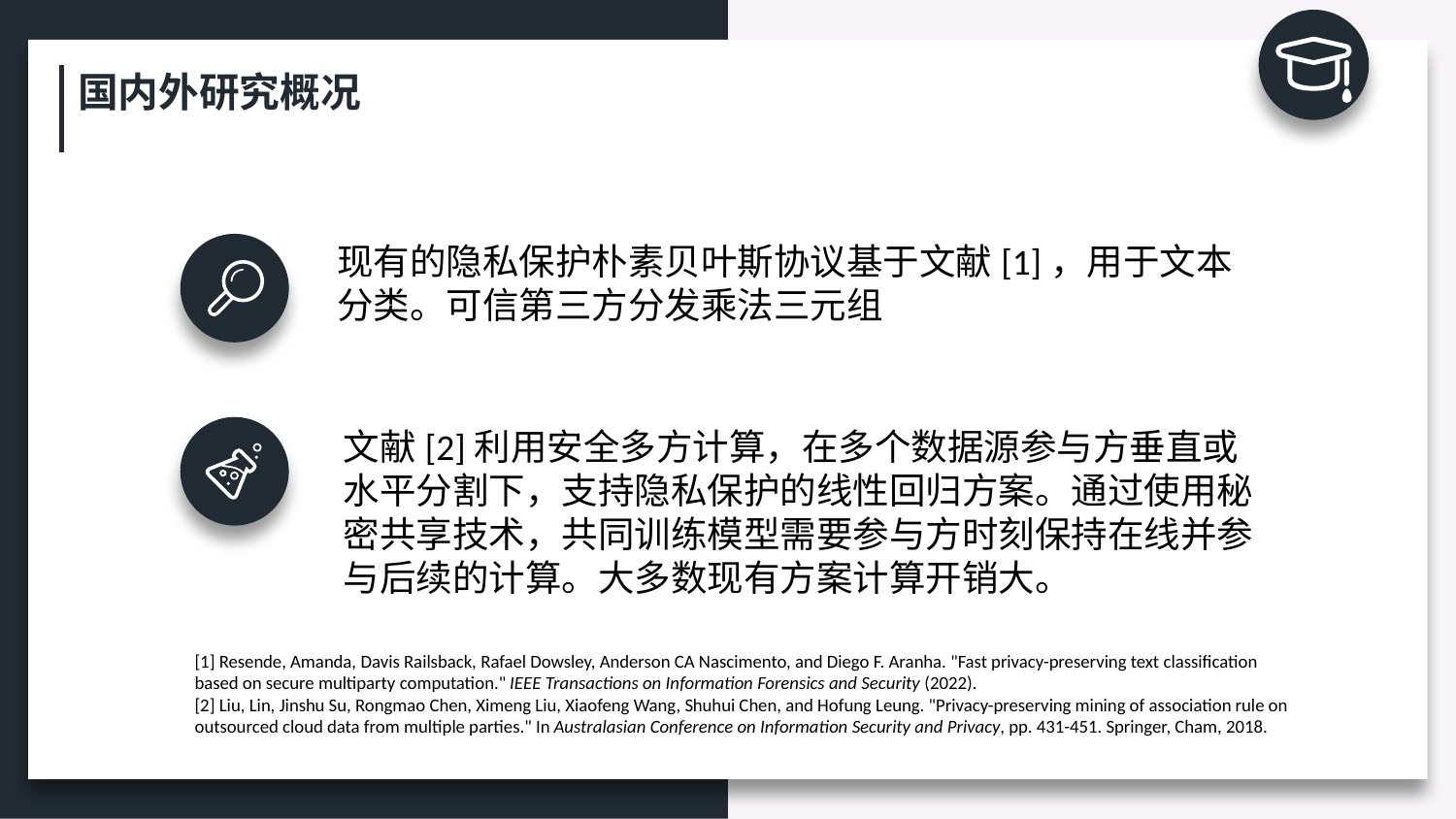

国内外研究概况
现有的隐私保护朴素贝叶斯协议基于文献[1]，用于文本分类。可信第三方分发乘法三元组

文献[2]利用安全多方计算，在多个数据源参与方垂直或水平分割下，支持隐私保护的线性回归方案。通过使用秘密共享技术，共同训练模型需要参与方时刻保持在线并参与后续的计算。大多数现有方案计算开销大。
[1] Resende, Amanda, Davis Railsback, Rafael Dowsley, Anderson CA Nascimento, and Diego F. Aranha. "Fast privacy-preserving text classification based on secure multiparty computation." IEEE Transactions on Information Forensics and Security (2022).
[2] Liu, Lin, Jinshu Su, Rongmao Chen, Ximeng Liu, Xiaofeng Wang, Shuhui Chen, and Hofung Leung. "Privacy-preserving mining of association rule on outsourced cloud data from multiple parties." In Australasian Conference on Information Security and Privacy, pp. 431-451. Springer, Cham, 2018.